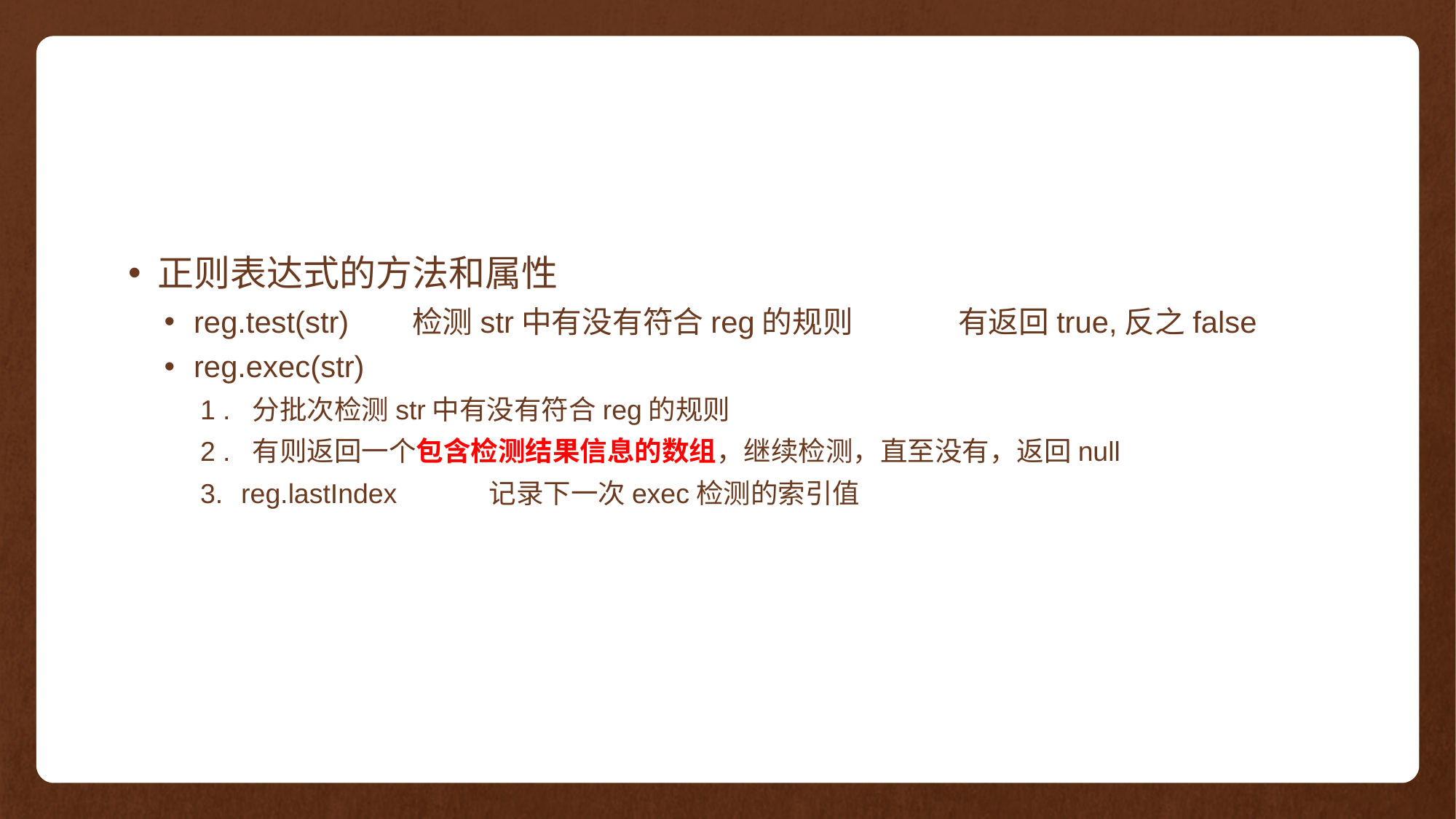

正则表达式的方法和属性
reg.test(str)	检测str中有没有符合reg的规则	有返回true,反之false
reg.exec(str)
1 .  分批次检测str中有没有符合reg的规则
2 .  有则返回一个包含检测结果信息的数组，继续检测，直至没有，返回null
reg.lastIndex	   记录下一次exec检测的索引值